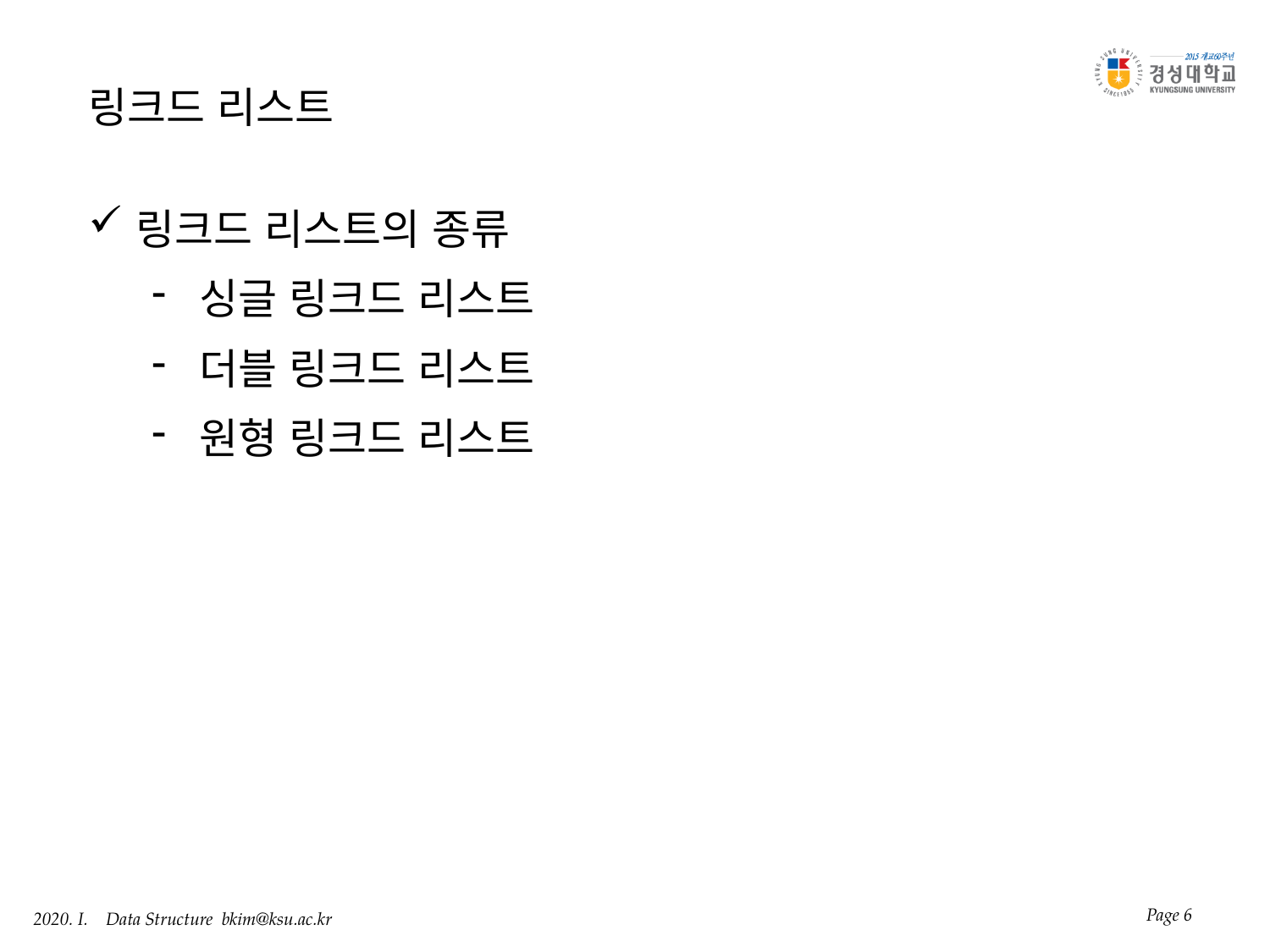

# 링크드 리스트
링크드 리스트의 종류
싱글 링크드 리스트
더블 링크드 리스트
원형 링크드 리스트
Page 6